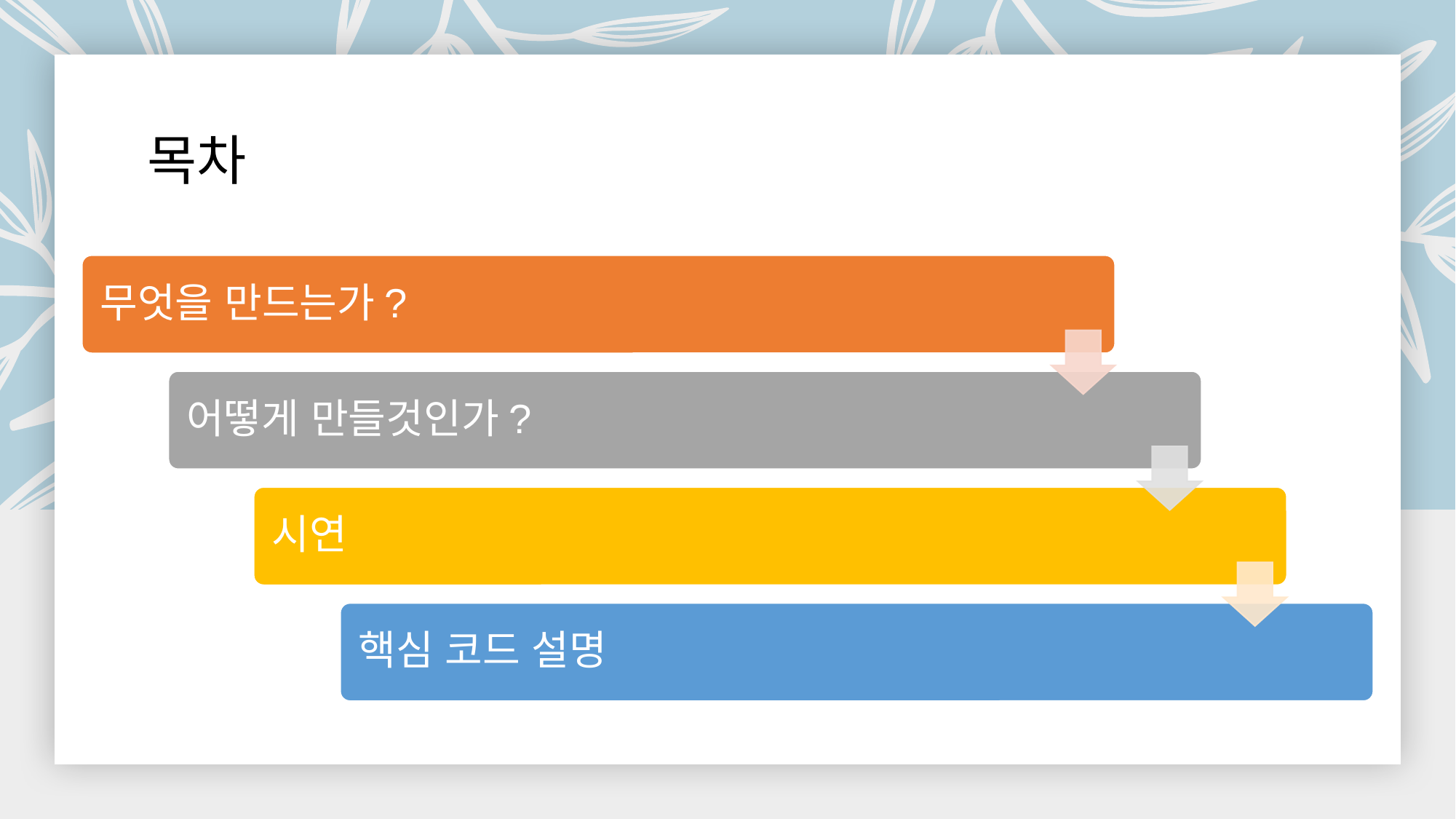

# 목차
무엇을 만드는가?
어떻게 만들것인가?
시연
핵심 코드 설명